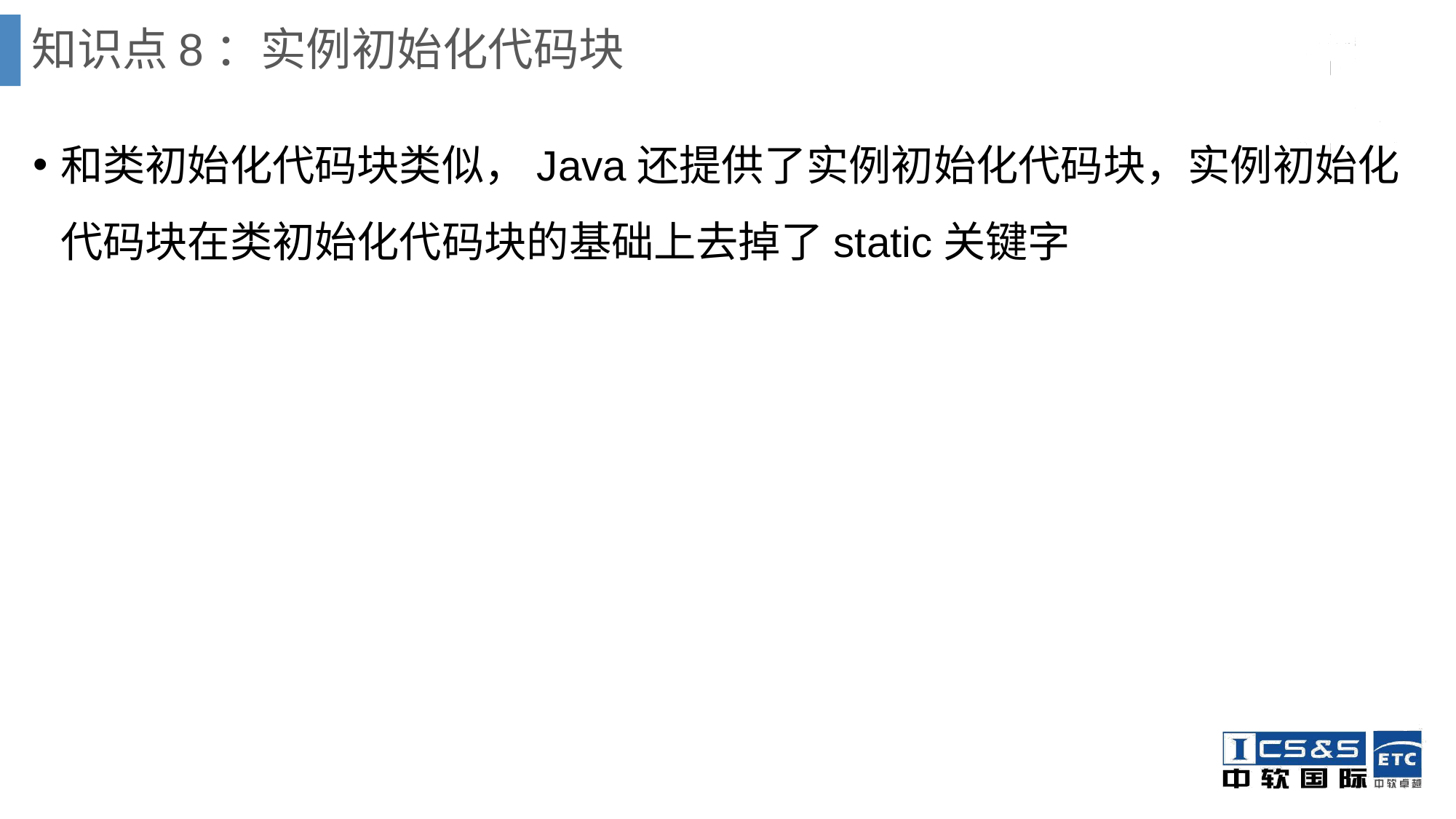

# 知识点8：实例初始化代码块
和类初始化代码块类似，Java还提供了实例初始化代码块，实例初始化代码块在类初始化代码块的基础上去掉了static关键字